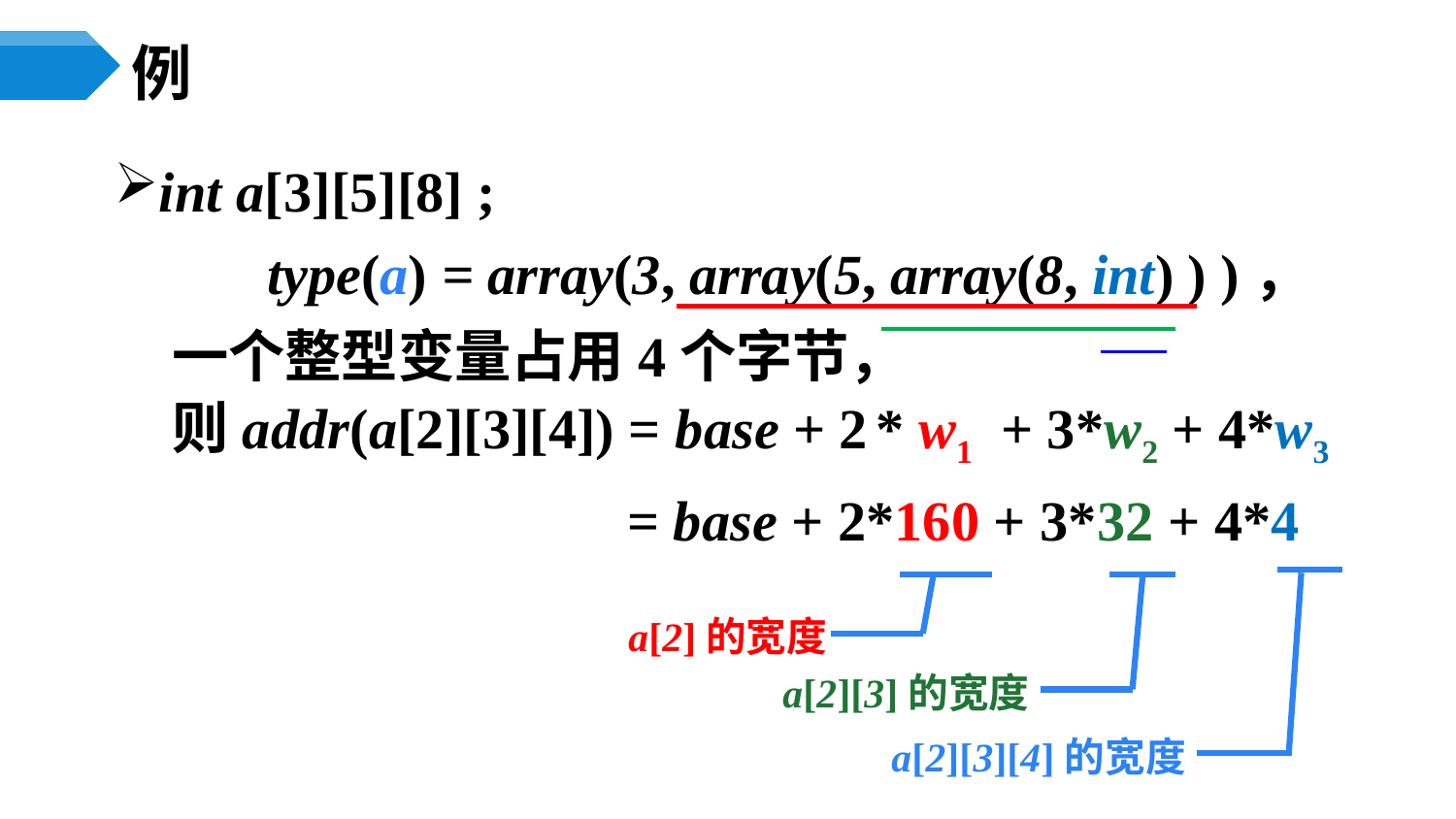

# 例
int a[3][5][8] ;
      type(a) = array(3, array(5, array(8, int) ) )，
    一个整型变量占用4个字节，
   则addr(a[2][3][4]) = base + 2 * w1  + 3*w2 + 4*w3
                                    = base + 2*160 + 3*32 + 4*4

a[2][3][4]的宽度
a[2]的宽度
a[2][3]的宽度
36